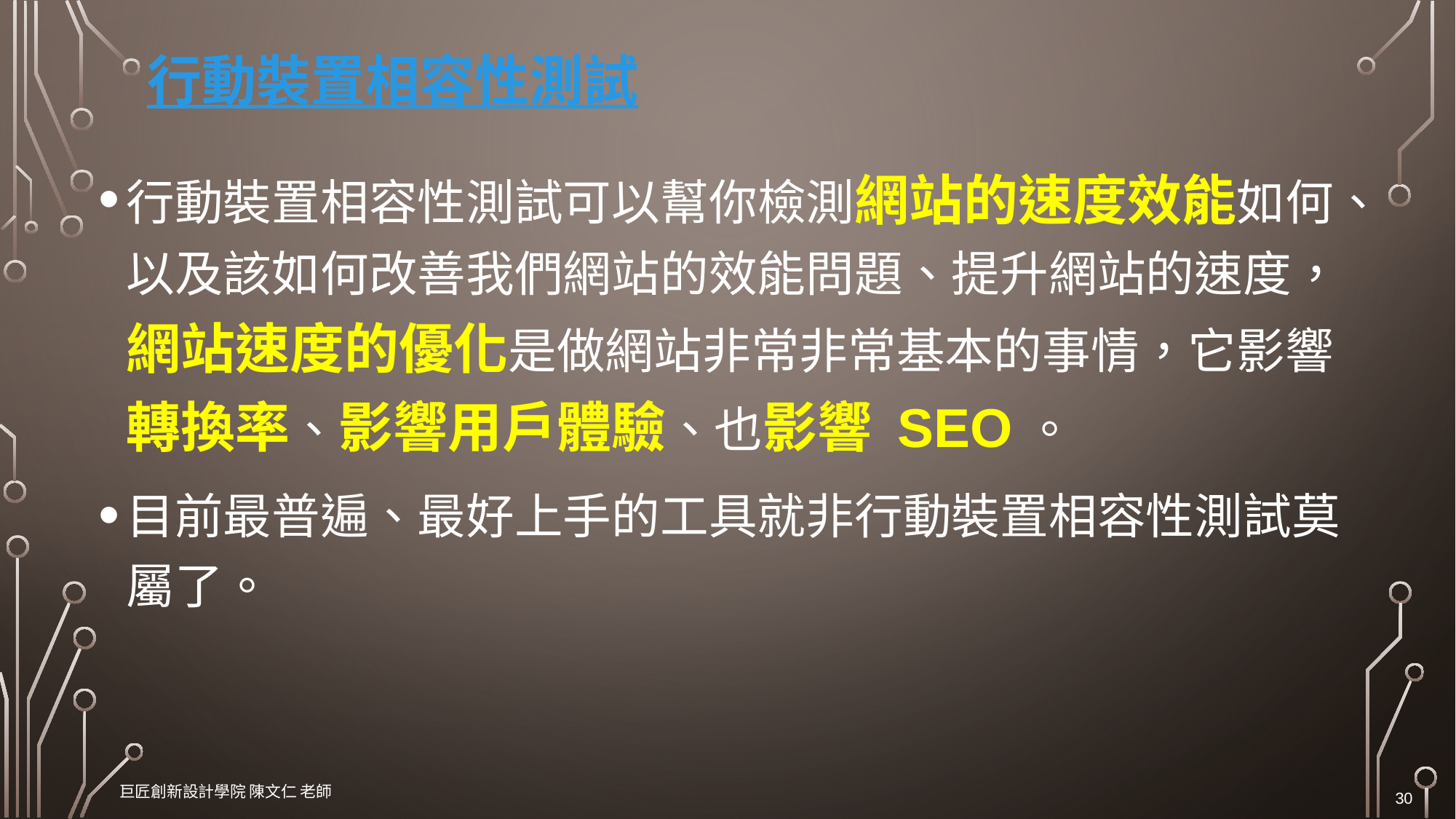

# 行動裝置相容性測試
行動裝置相容性測試可以幫你檢測網站的速度效能如何、以及該如何改善我們網站的效能問題、提升網站的速度，網站速度的優化是做網站非常非常基本的事情，它影響轉換率、影響用戶體驗、也影響 SEO。
目前最普遍、最好上手的工具就非行動裝置相容性測試莫屬了。
巨匠創新設計學院 陳文仁 老師
30